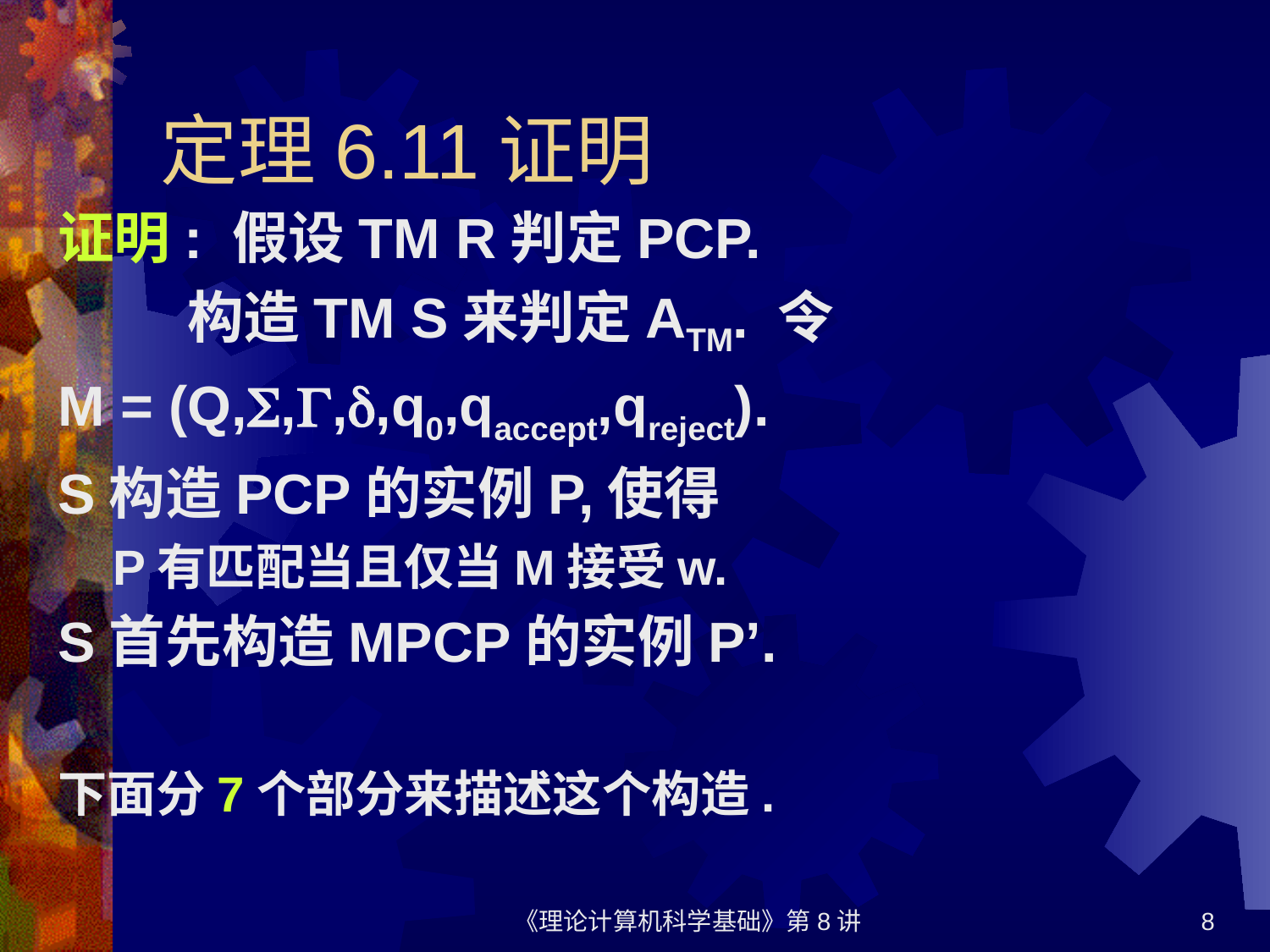

# 定理6.11证明
证明: 假设TM R判定PCP.
         构造TM S来判定ATM. 令
M = (Q,Σ,Γ,δ,q0,qaccept,qreject).
S构造PCP的实例P,使得
    P有匹配当且仅当M接受w.
S首先构造MPCP的实例P’.

下面分7个部分来描述这个构造.
《理论计算机科学基础》第8讲
8